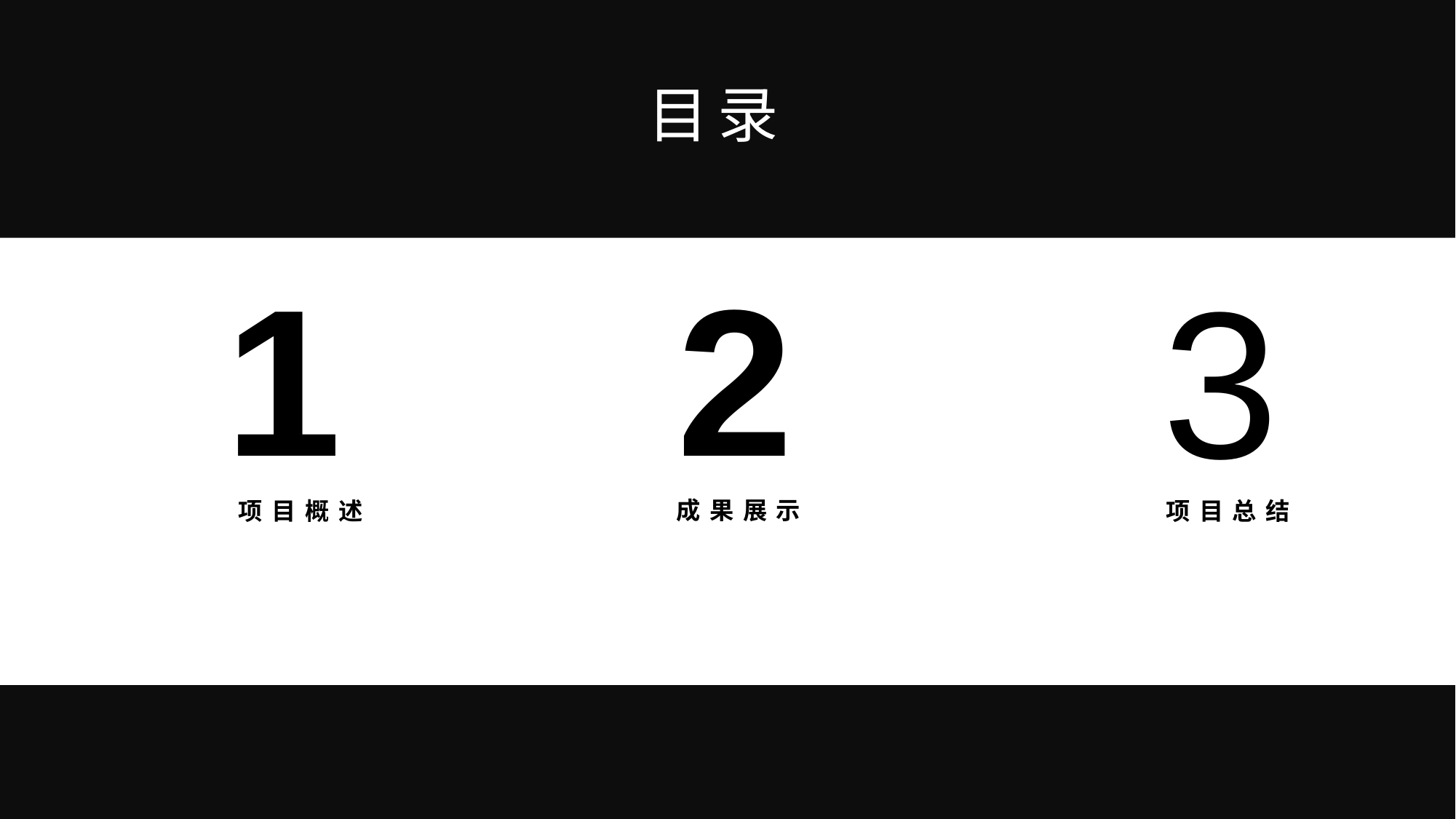

目录
 2
 1
 3
   成果展示
   项目总结

项目概述